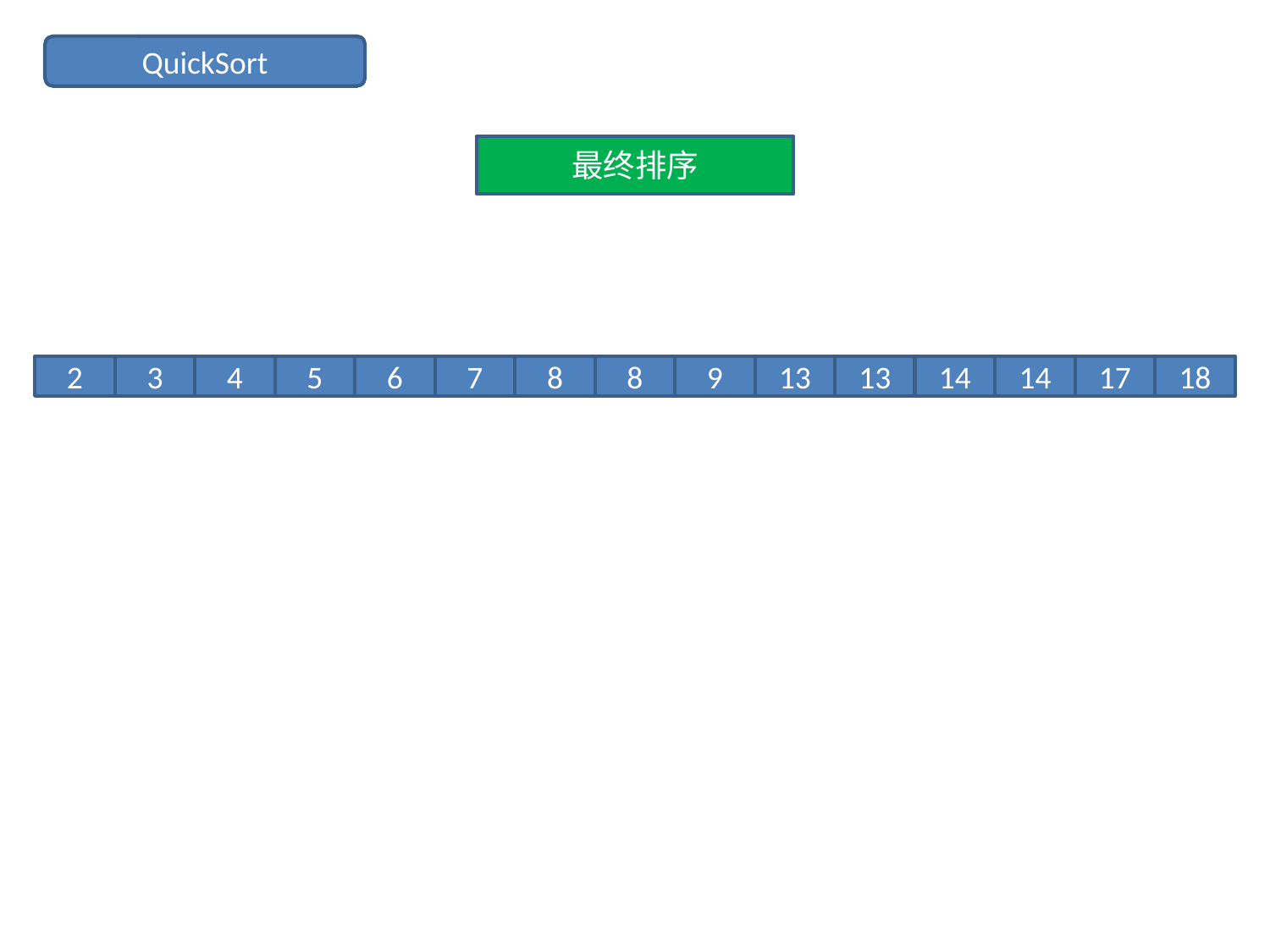

QuickSort
最终排序
2
3
4
5
6
7
8
8
9
13
13
14
14
17
18